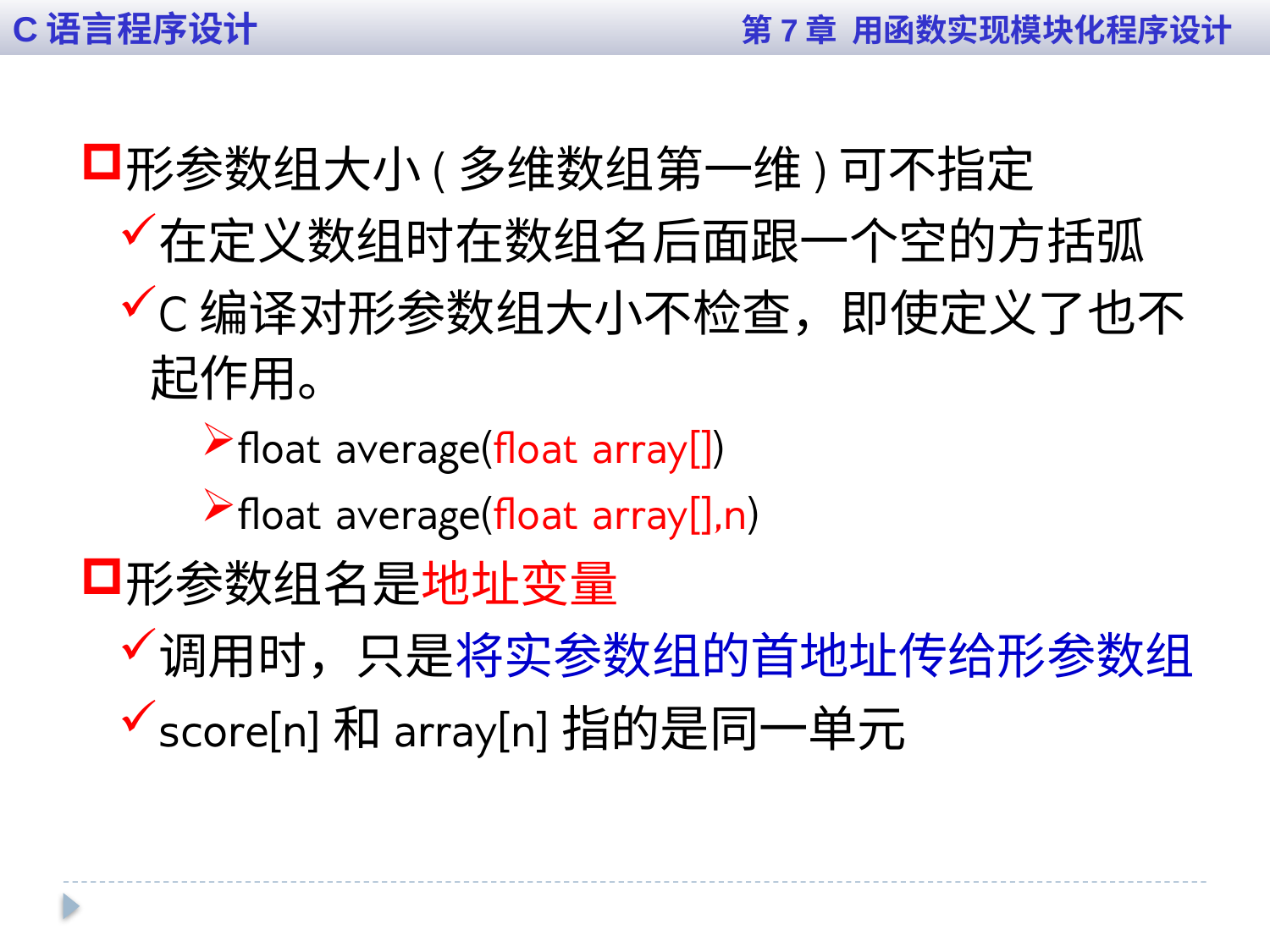

C语言程序设计                                                            第7章  用函数实现模块化程序设计
形参数组大小(多维数组第一维)可不指定
在定义数组时在数组名后面跟一个空的方括弧
C编译对形参数组大小不检查，即使定义了也不起作用。
float average(float array[])
float average(float array[],n)
形参数组名是地址变量
调用时，只是将实参数组的首地址传给形参数组
score[n]和array[n]指的是同一单元